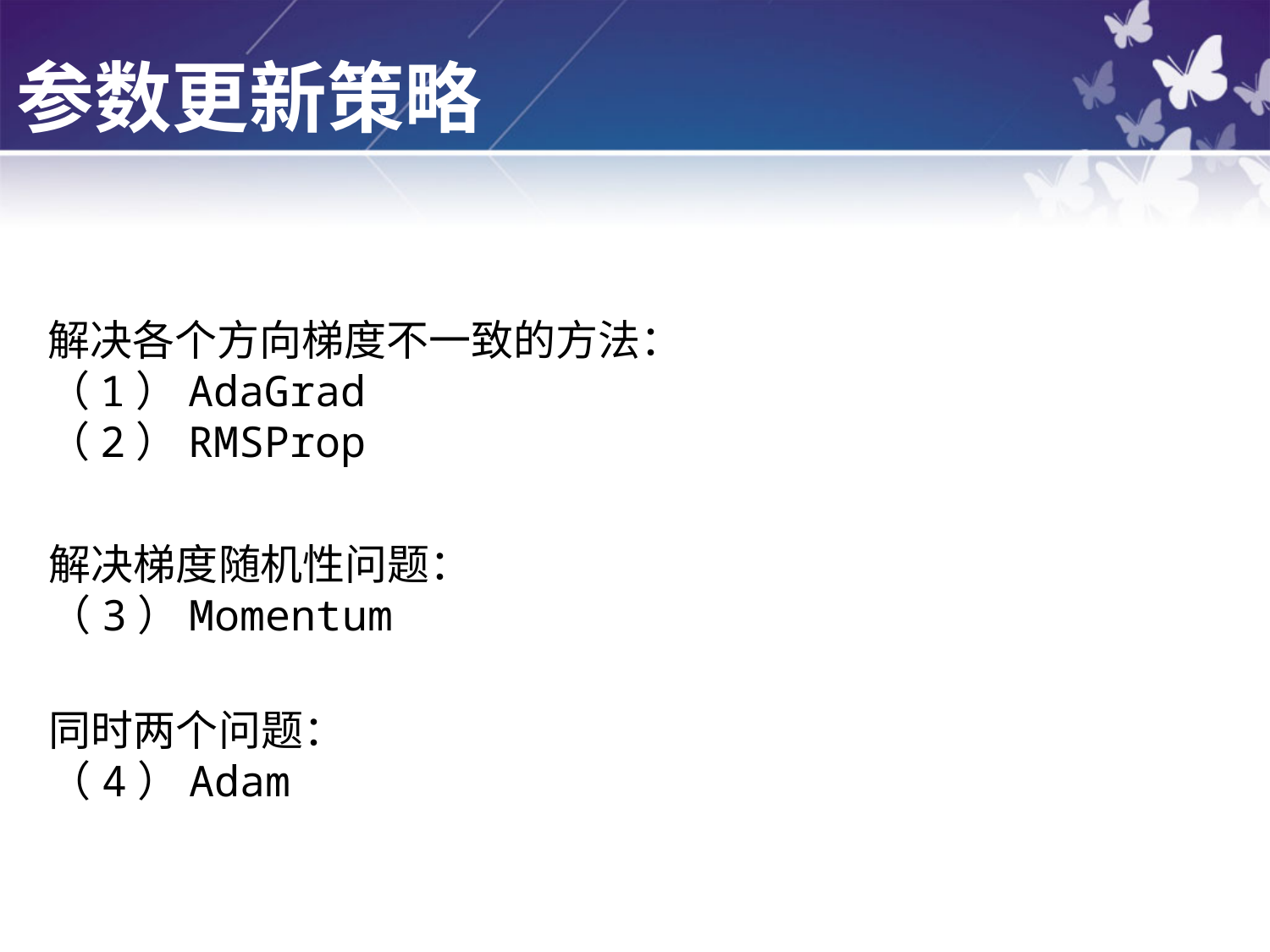

参数更新策略
解决各个方向梯度不一致的方法：
（1）AdaGrad
（2）RMSProp

解决梯度随机性问题：
（3）Momentum
同时两个问题：
（4）Adam